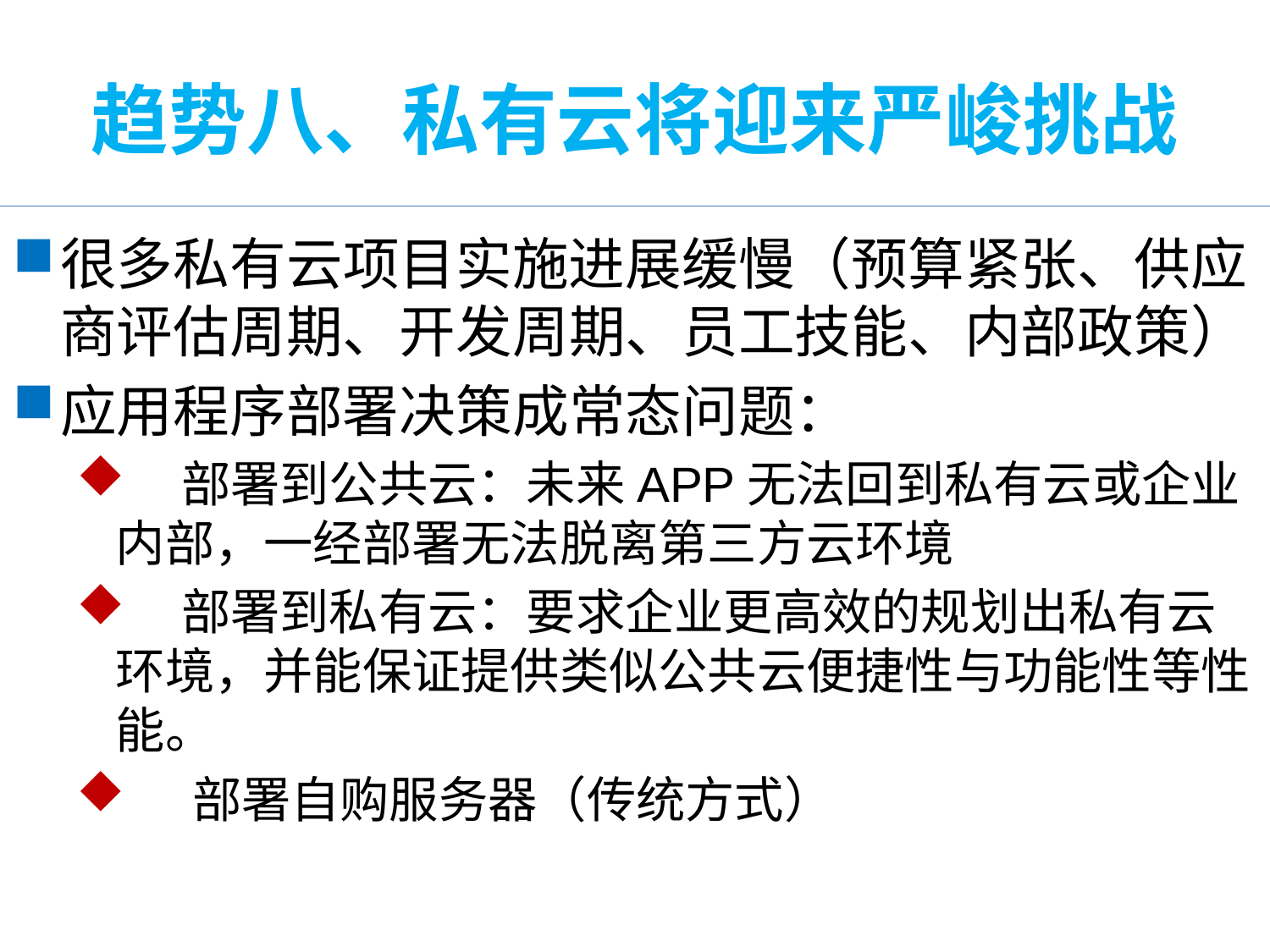

# 趋势八、私有云将迎来严峻挑战
很多私有云项目实施进展缓慢（预算紧张、供应商评估周期、开发周期、员工技能、内部政策）
应用程序部署决策成常态问题：
    部署到公共云：未来APP无法回到私有云或企业内部，一经部署无法脱离第三方云环境
    部署到私有云：要求企业更高效的规划出私有云环境，并能保证提供类似公共云便捷性与功能性等性能。
     部署自购服务器（传统方式）